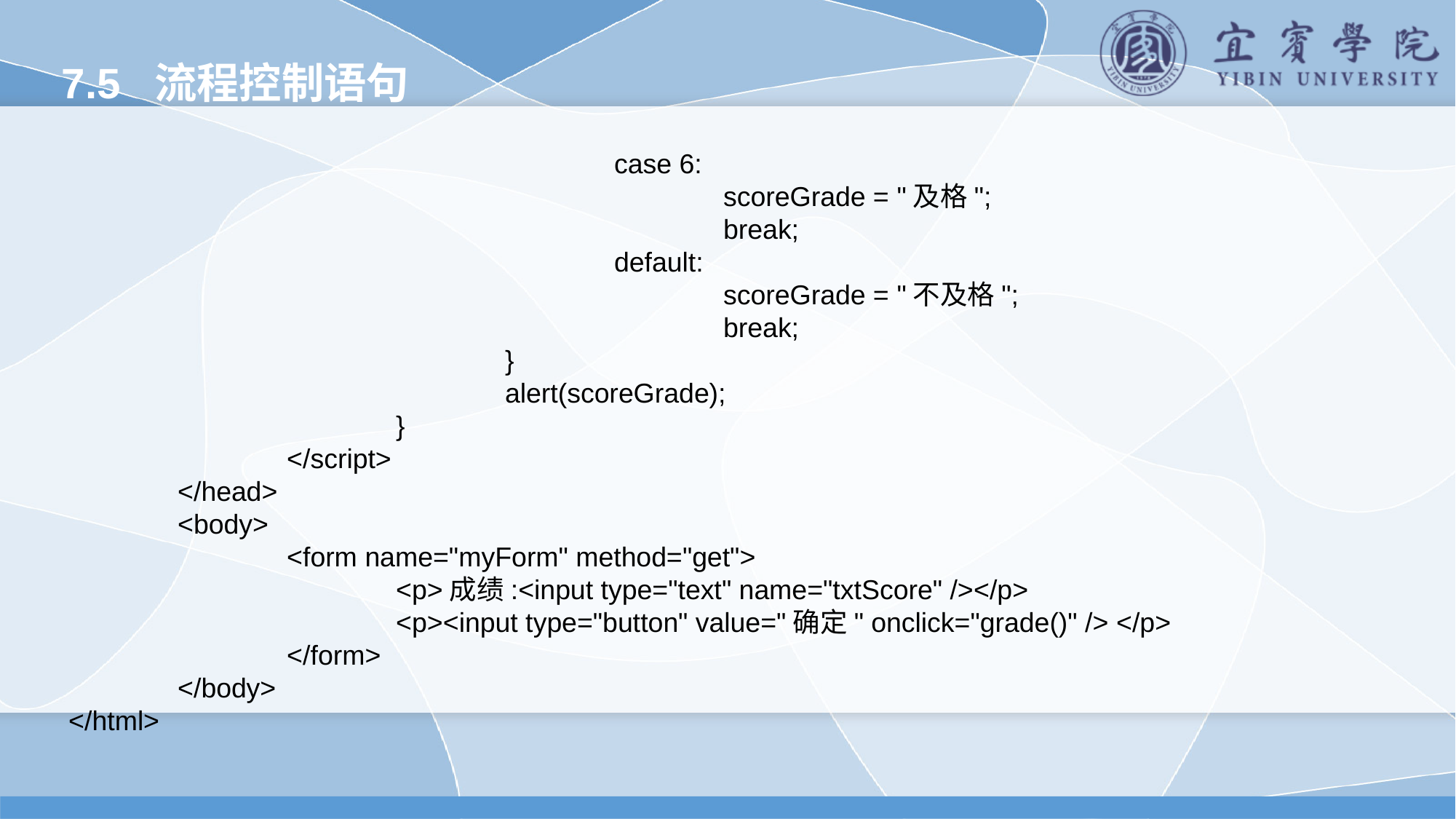

7.5  流程控制语句
					case 6:
						scoreGrade = "及格";
						break;
					default:
						scoreGrade = "不及格";
						break;
				}
				alert(scoreGrade);
			}
		</script>
	</head>
	<body>
		<form name="myForm" method="get">
			<p>成绩:<input type="text" name="txtScore" /></p>
			<p><input type="button" value="确定" onclick="grade()" /> </p>
		</form>
	</body>
</html>